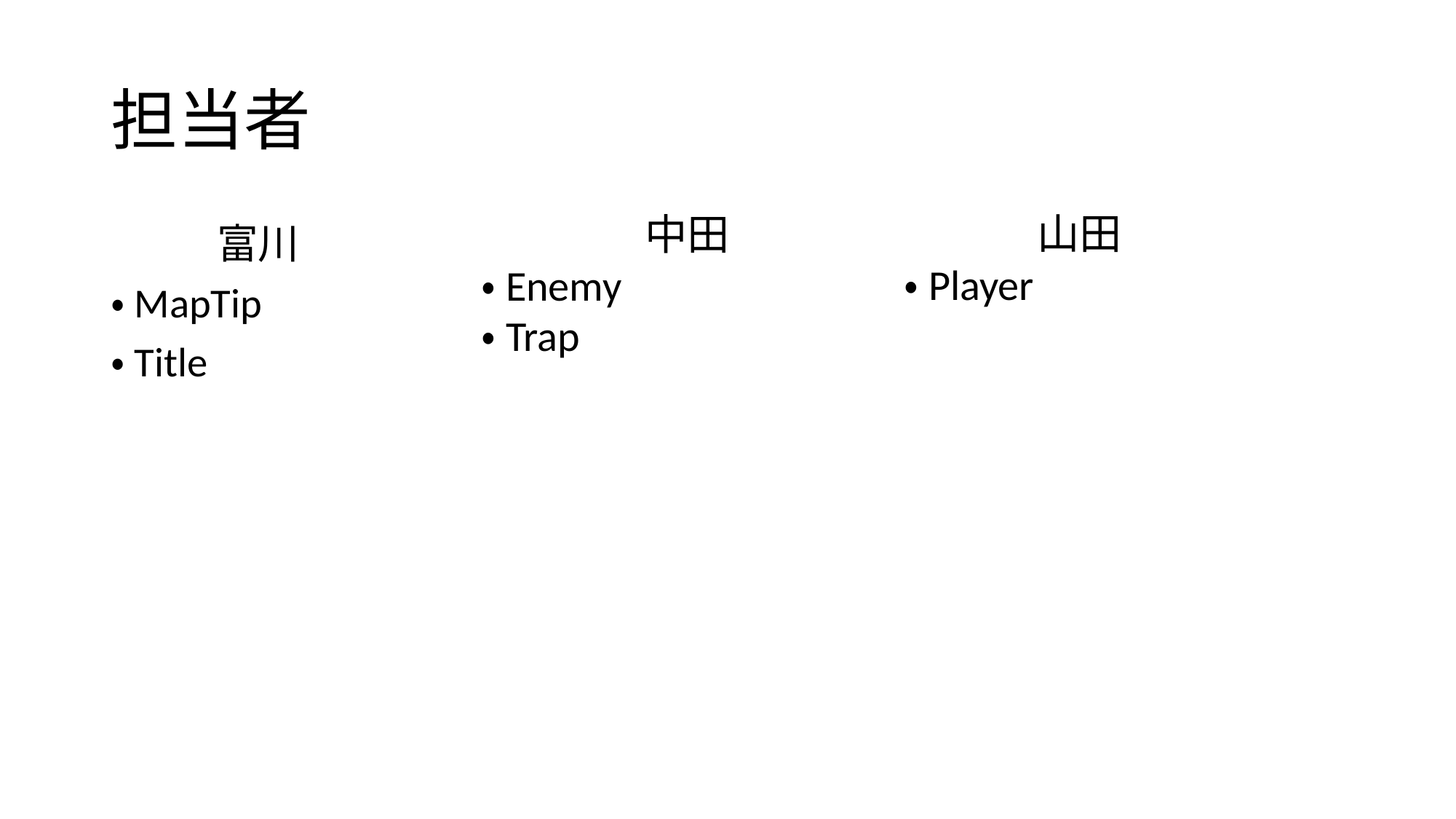

# 担当者
　　　　　　中田
・Enemy
・Trap
             山田
・Player
　       富川
・MapTip
・Title